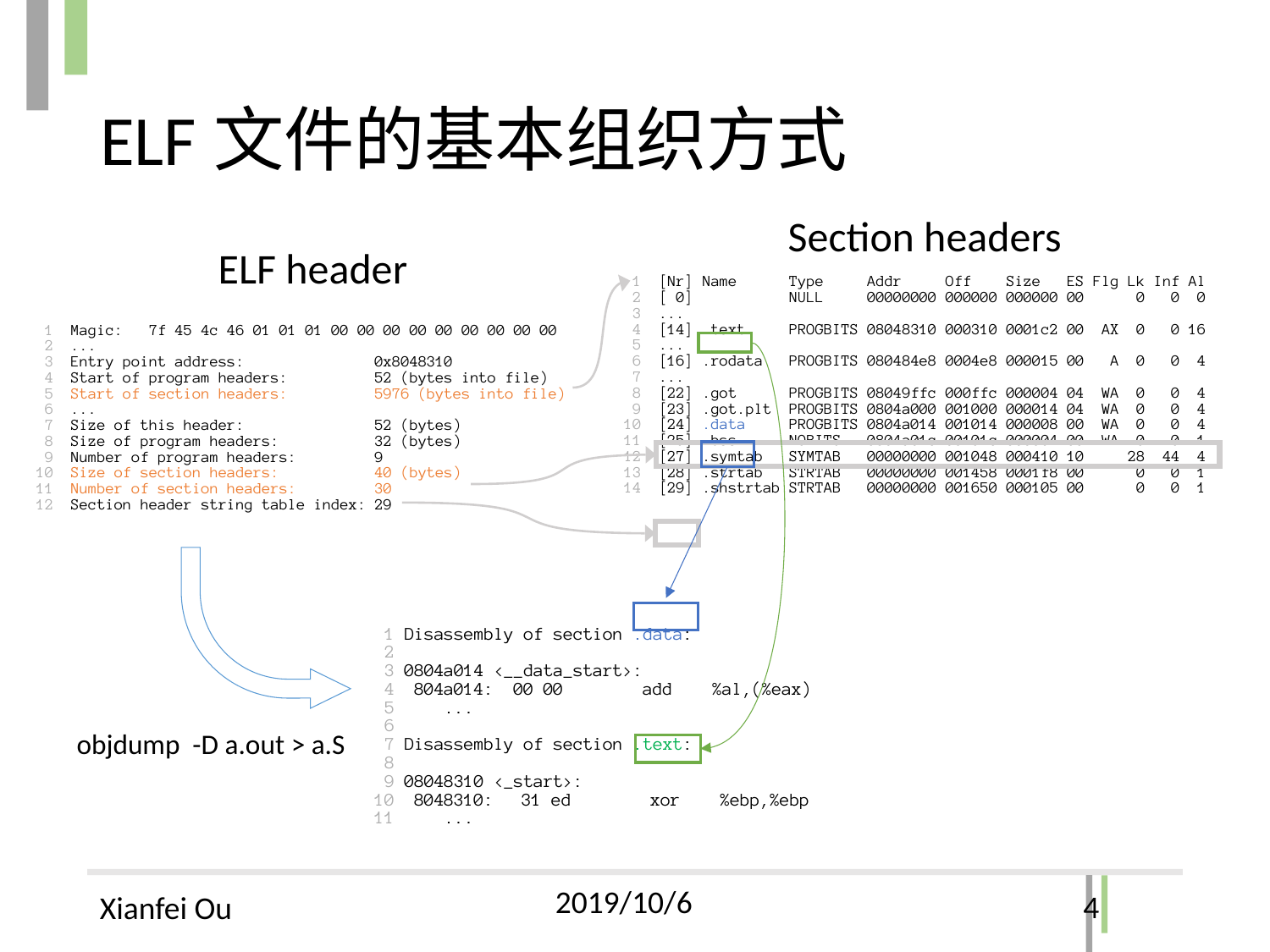

# ELF文件的基本组织方式
Section headers
ELF header

| 1 2 3 4 5 6 7 8 9 10 11 12 13 14 | [Nr] Name      Type     Addr     Off    Size   ES Flg Lk Inf Al   [ 0]           NULL     00000000 000000 000000 00      0   0  0   ... [14] .text     PROGBITS 08048310 000310 0001c2 00  AX  0   0 16   ... [16] .rodata   PROGBITS 080484e8 0004e8 000015 00   A  0   0  4 ...   [22] .got      PROGBITS 08049ffc 000ffc 000004 04  WA  0   0  4   [23] .got.plt  PROGBITS 0804a000 001000 000014 04  WA  0   0  4   [24] .data     PROGBITS 0804a014 001014 000008 00  WA  0   0  4   [25] .bss      NOBITS   0804a01c 00101c 000004 00  WA  0   0  1   [27] .symtab   SYMTAB   00000000 001048 000410 10     28  44  4   [28] .strtab   STRTAB   00000000 001458 0001f8 00      0   0  1   [29] .shstrtab STRTAB   00000000 001650 000105 00      0   0  1 |
| --- | --- |
| 1 2 3 4 5 6 7 8 9 10 11 12 | Magic:   7f 45 4c 46 01 01 01 00 00 00 00 00 00 00 00 00    ...   Entry point address:               0x8048310   Start of program headers:          52 (bytes into file)   Start of section headers:          5976 (bytes into file)   ...   Size of this header:               52 (bytes)   Size of program headers:           32 (bytes)   Number of program headers:         9   Size of section headers:           40 (bytes)   Number of section headers:         30   Section header string table index: 29 |
| --- | --- |

| 1 2 3 4 5 6 7 8 9 10 11 | Disassembly of section .data:   0804a014 <\_\_data\_start>:   804a014:  00 00 add    %al,(%eax)      ...   Disassembly of section .text:   08048310 <\_start>: 8048310: 31 ed xor %ebp,%ebp      ... |
| --- | --- |

objdump  -D a.out > a.S